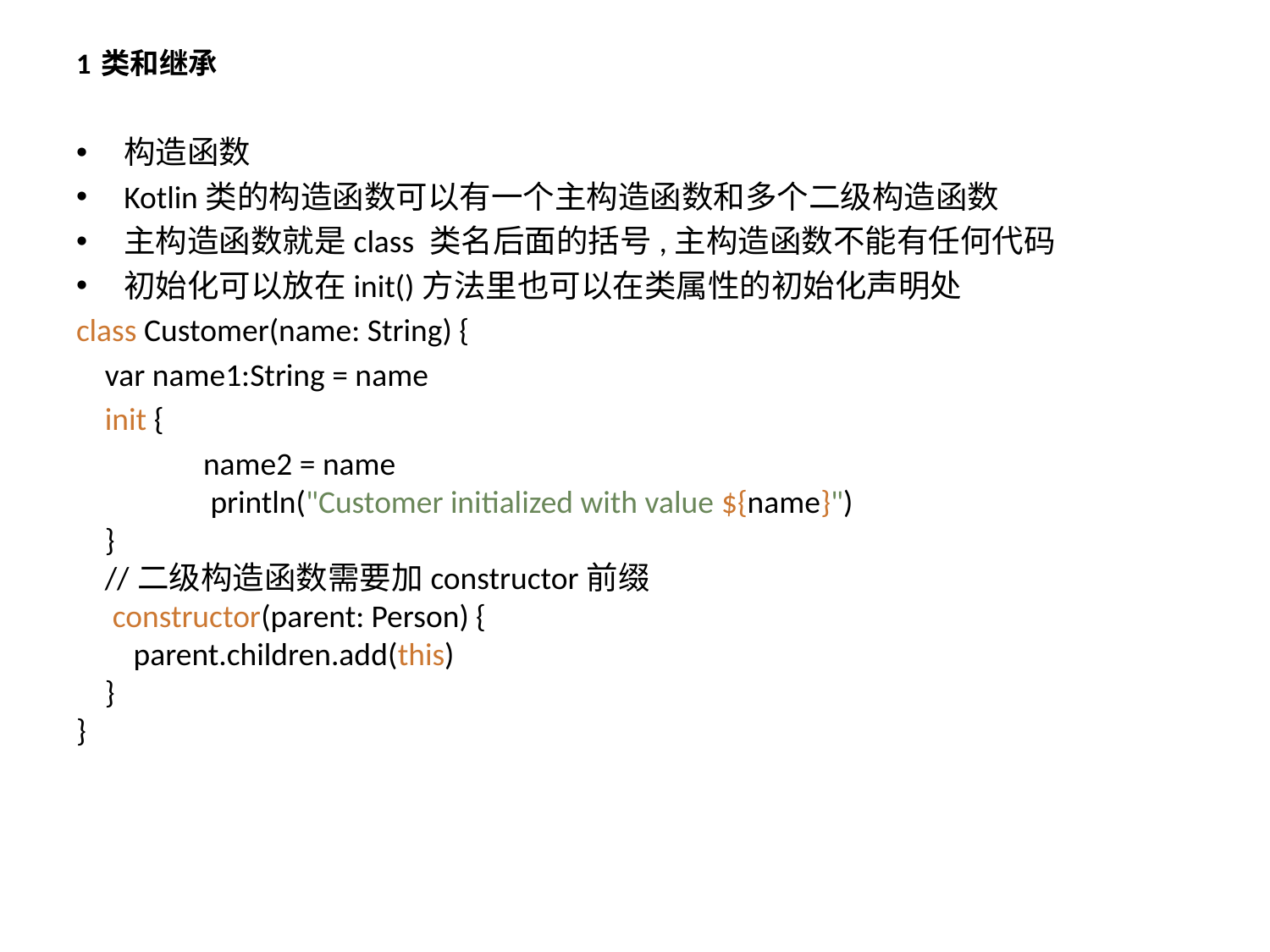

# 1 类和继承
构造函数
Kotlin类的构造函数可以有一个主构造函数和多个二级构造函数
主构造函数就是class 类名后面的括号,主构造函数不能有任何代码
初始化可以放在init()方法里也可以在类属性的初始化声明处
class Customer(name: String) {
    var name1:String = name
    init {
	name2 = name
       	 println("Customer initialized with value ${name}")
    }
    //二级构造函数需要加constructor前缀
    constructor(parent: Person) {
        parent.children.add(this)
    }
}